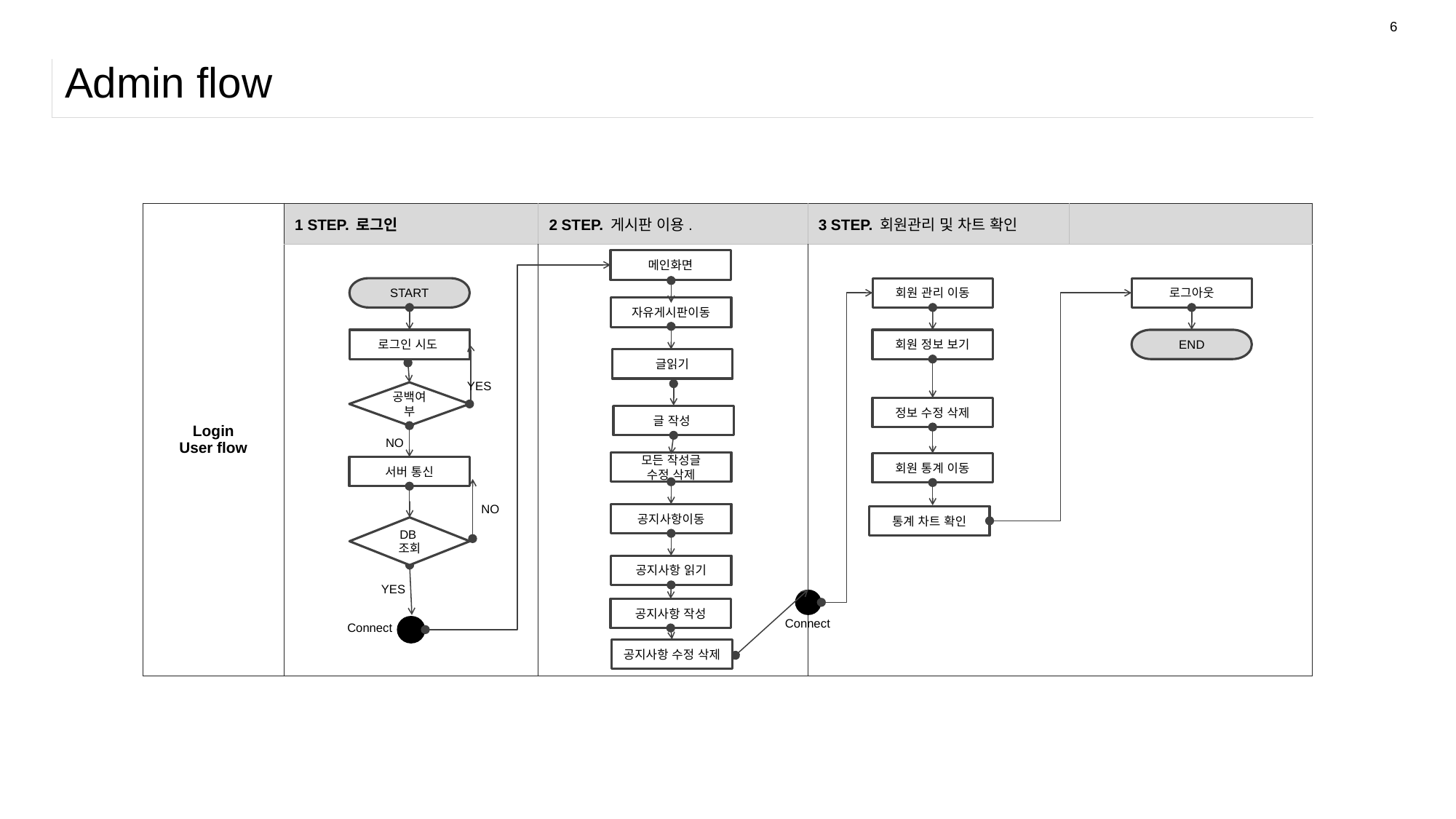

6
# Admin flow
| Login User flow | 1 STEP. 로그인 | 2 STEP. 게시판 이용. | 3 STEP. 회원관리 및 차트 확인 |  |
| --- | --- | --- | --- | --- |
|  |  |  |  |  |
메인화면
START
회원 관리 이동
로그아웃
자유게시판이동
로그인 시도
회원 정보 보기
END
글읽기
YES
공백여부
정보 수정 삭제
글 작성
NO
모든 작성글
수정 삭제
회원 통계 이동
서버 통신
NO
공지사항이동
통계 차트 확인
DB조회
공지사항 읽기
YES

공지사항 작성
Connect
Connect

공지사항 수정 삭제